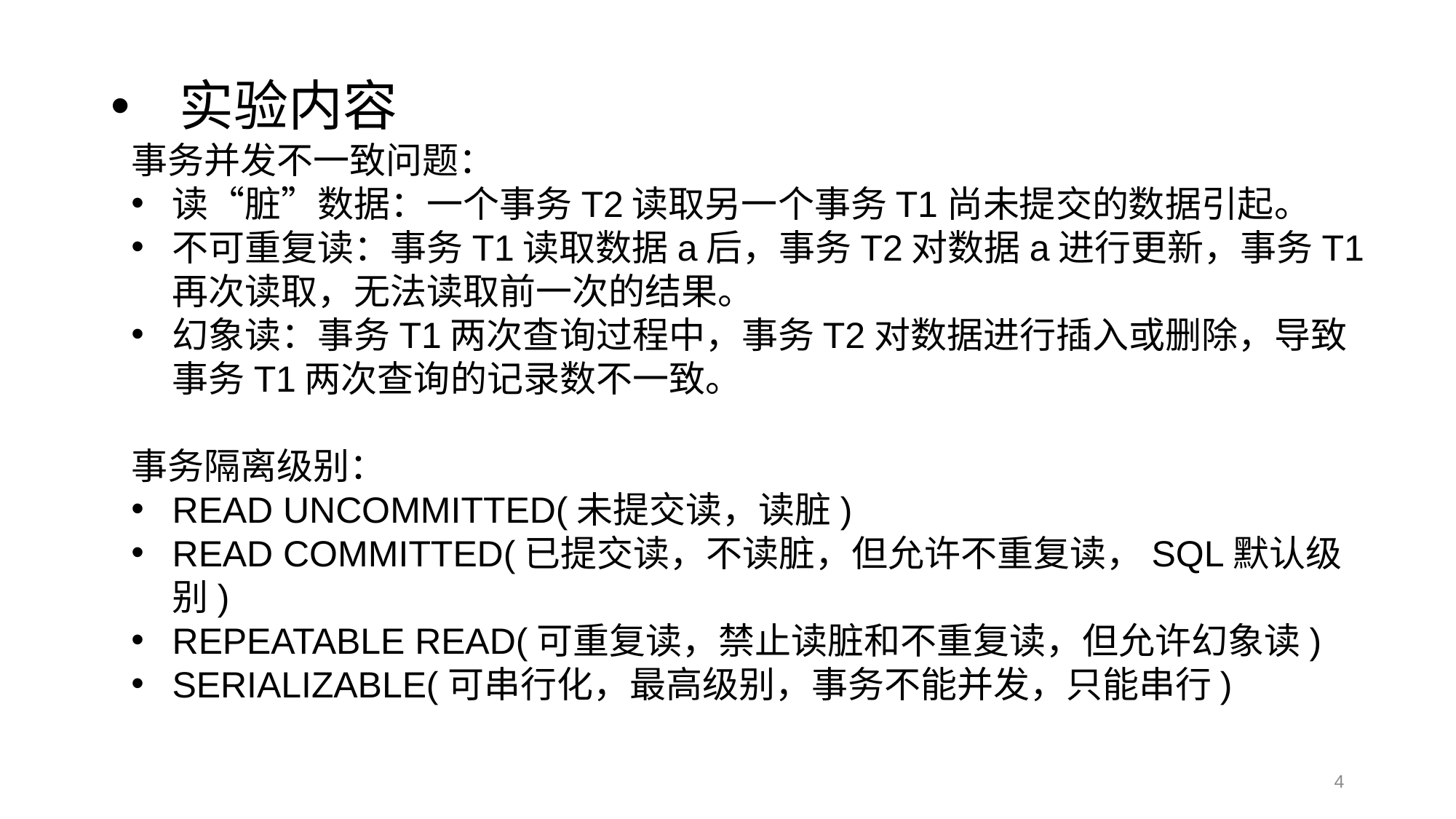

# 实验内容
事务并发不一致问题：
读“脏”数据：一个事务T2读取另一个事务T1尚未提交的数据引起。
不可重复读：事务T1读取数据a后，事务T2对数据a进行更新，事务T1再次读取，无法读取前一次的结果。
幻象读：事务T1两次查询过程中，事务T2对数据进行插入或删除，导致事务T1两次查询的记录数不一致。

事务隔离级别：
READ UNCOMMITTED(未提交读，读脏)
READ COMMITTED(已提交读，不读脏，但允许不重复读，SQL默认级别)
REPEATABLE READ(可重复读，禁止读脏和不重复读，但允许幻象读)
SERIALIZABLE(可串行化，最高级别，事务不能并发，只能串行)

4